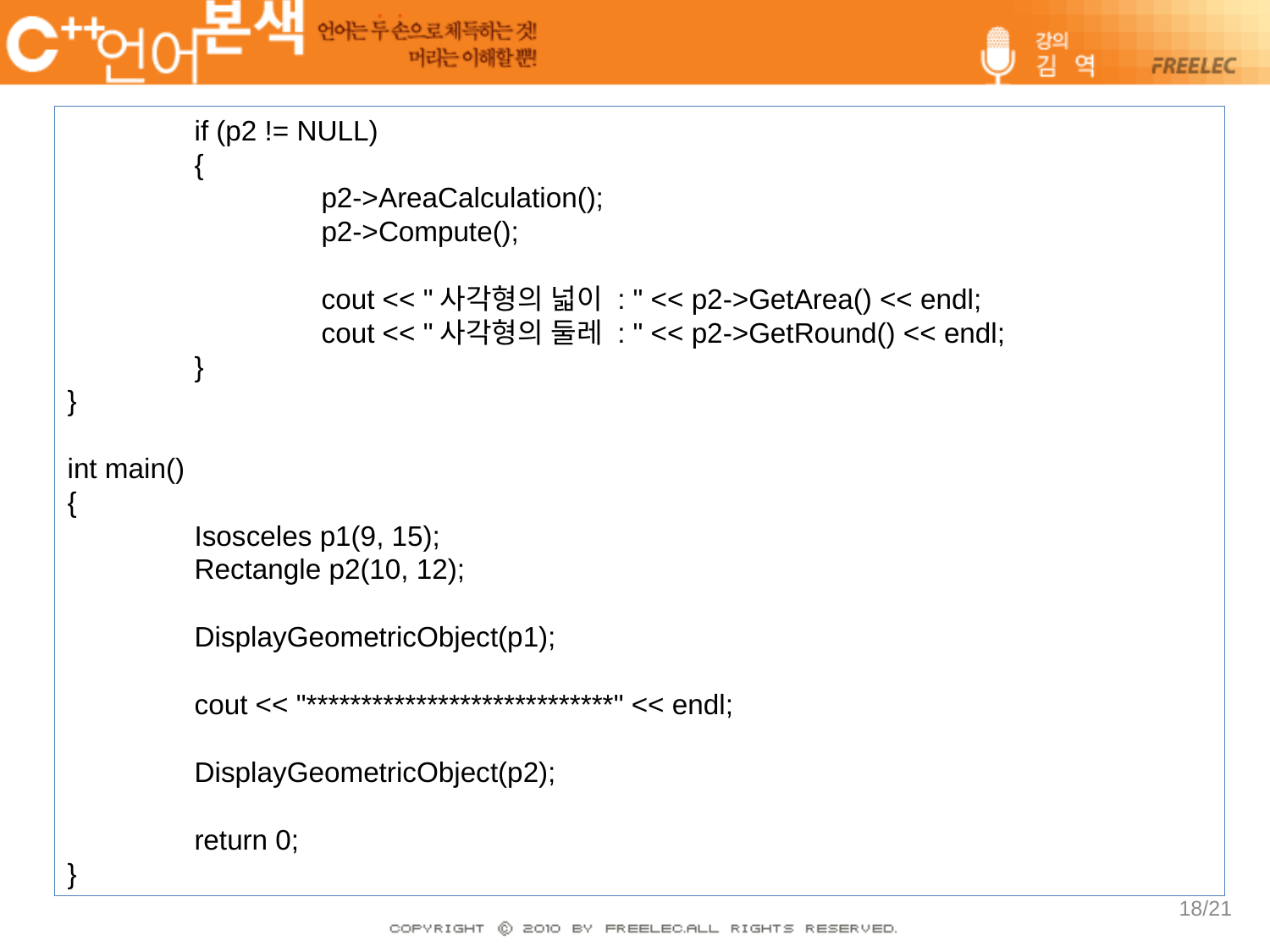

if (p2 != NULL)
	{
		p2->AreaCalculation();
		p2->Compute();

		cout << "사각형의 넓이 : " << p2->GetArea() << endl;
		cout << "사각형의 둘레 : " << p2->GetRound() << endl;
	}
}

int main()
{
	Isosceles p1(9, 15);
	Rectangle p2(10, 12);

	DisplayGeometricObject(p1);

	cout << "****************************" << endl;

	DisplayGeometricObject(p2);

	return 0;
}
18/21